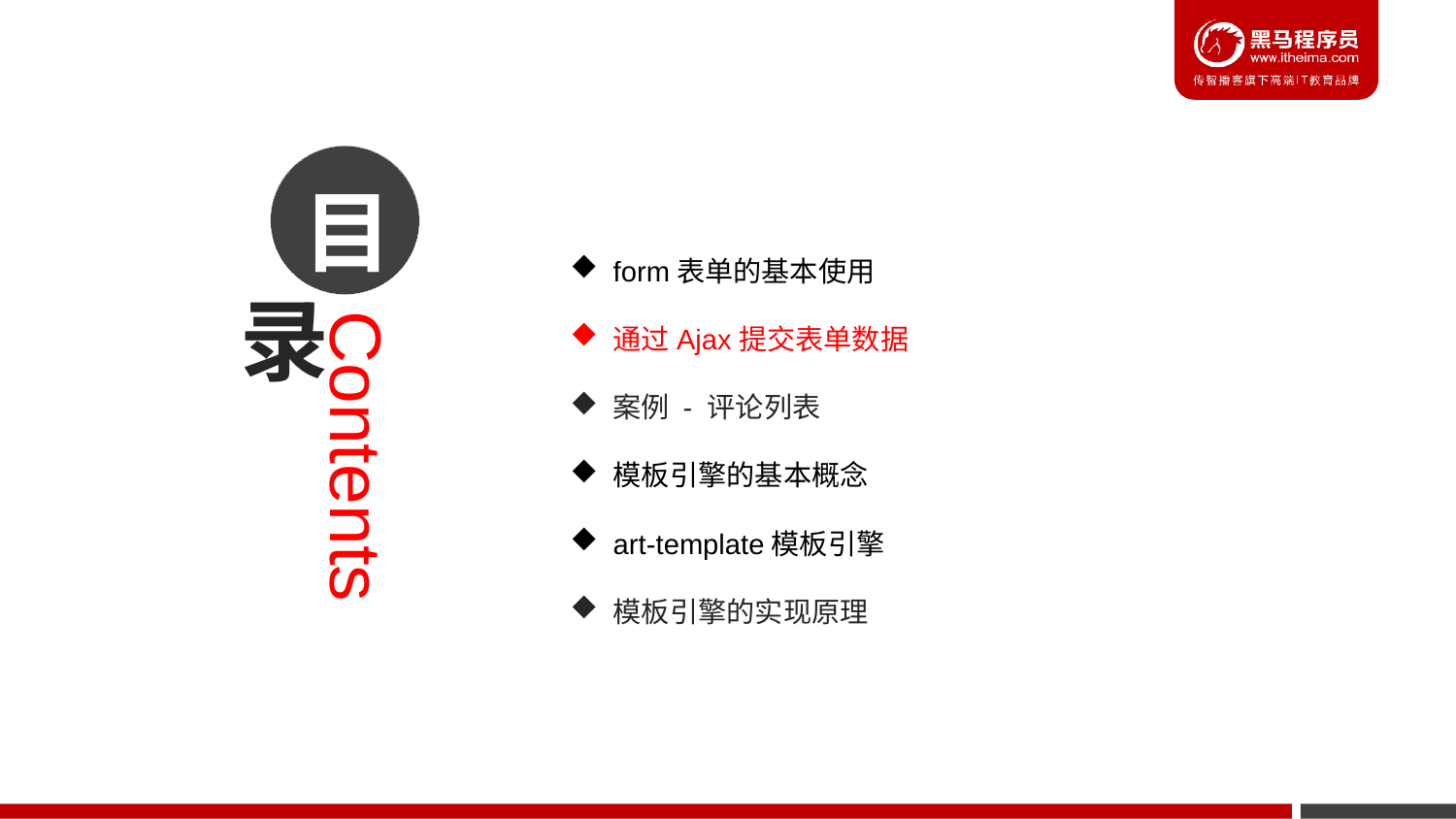

form表单的基本使用
通过Ajax提交表单数据
案例 - 评论列表
模板引擎的基本概念
art-template模板引擎
模板引擎的实现原理